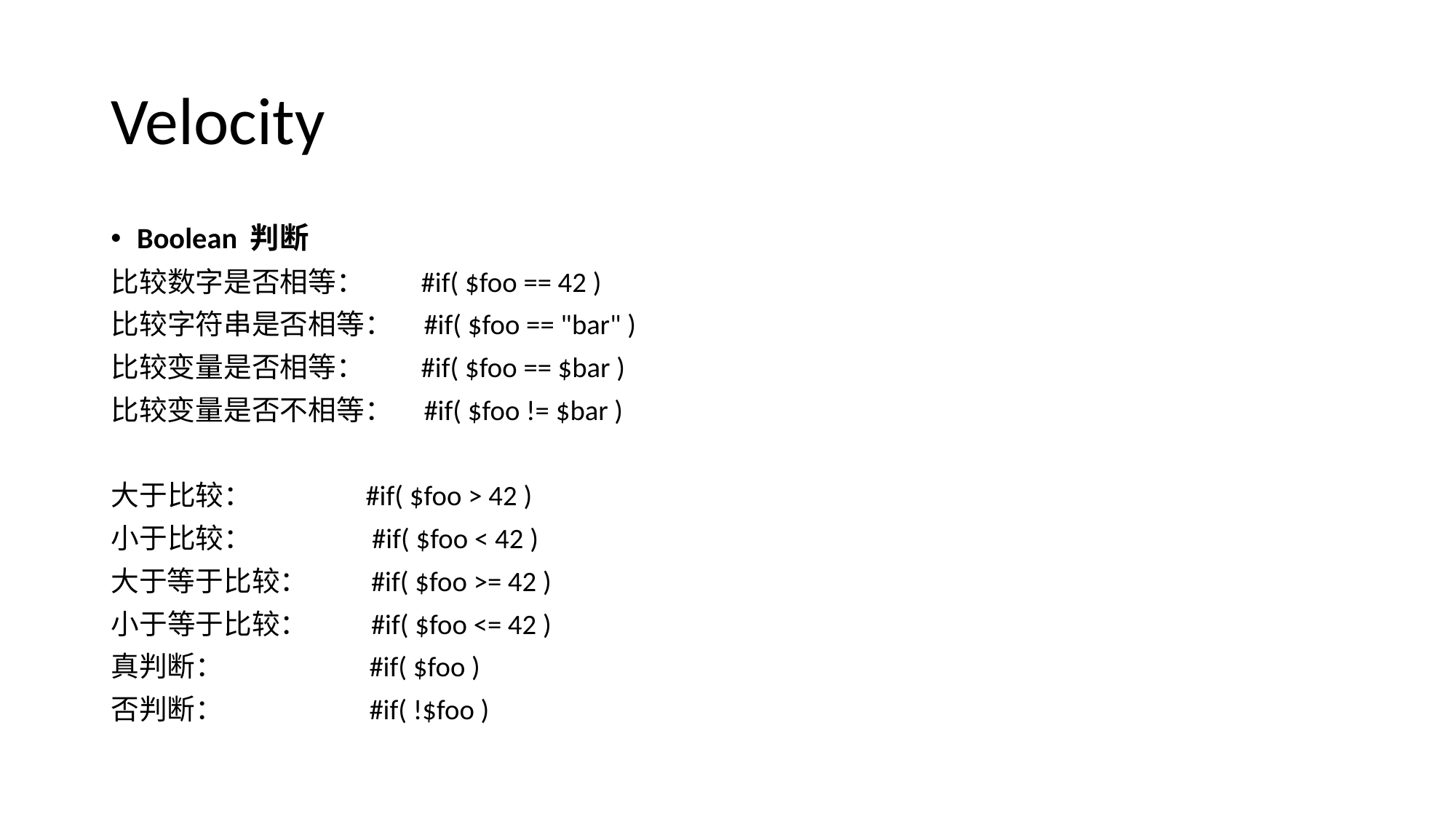

# Velocity
Boolean 判断
比较数字是否相等：        #if( $foo == 42 )
比较字符串是否相等：    #if( $foo == "bar" )
比较变量是否相等：        #if( $foo == $bar )
比较变量是否不相等：    #if( $foo != $bar )

大于比较：                 #if( $foo > 42 )
小于比较：                  #if( $foo < 42 )
大于等于比较：         #if( $foo >= 42 )
小于等于比较：         #if( $foo <= 42 )
真判断：                      #if( $foo )
否判断：                      #if( !$foo )